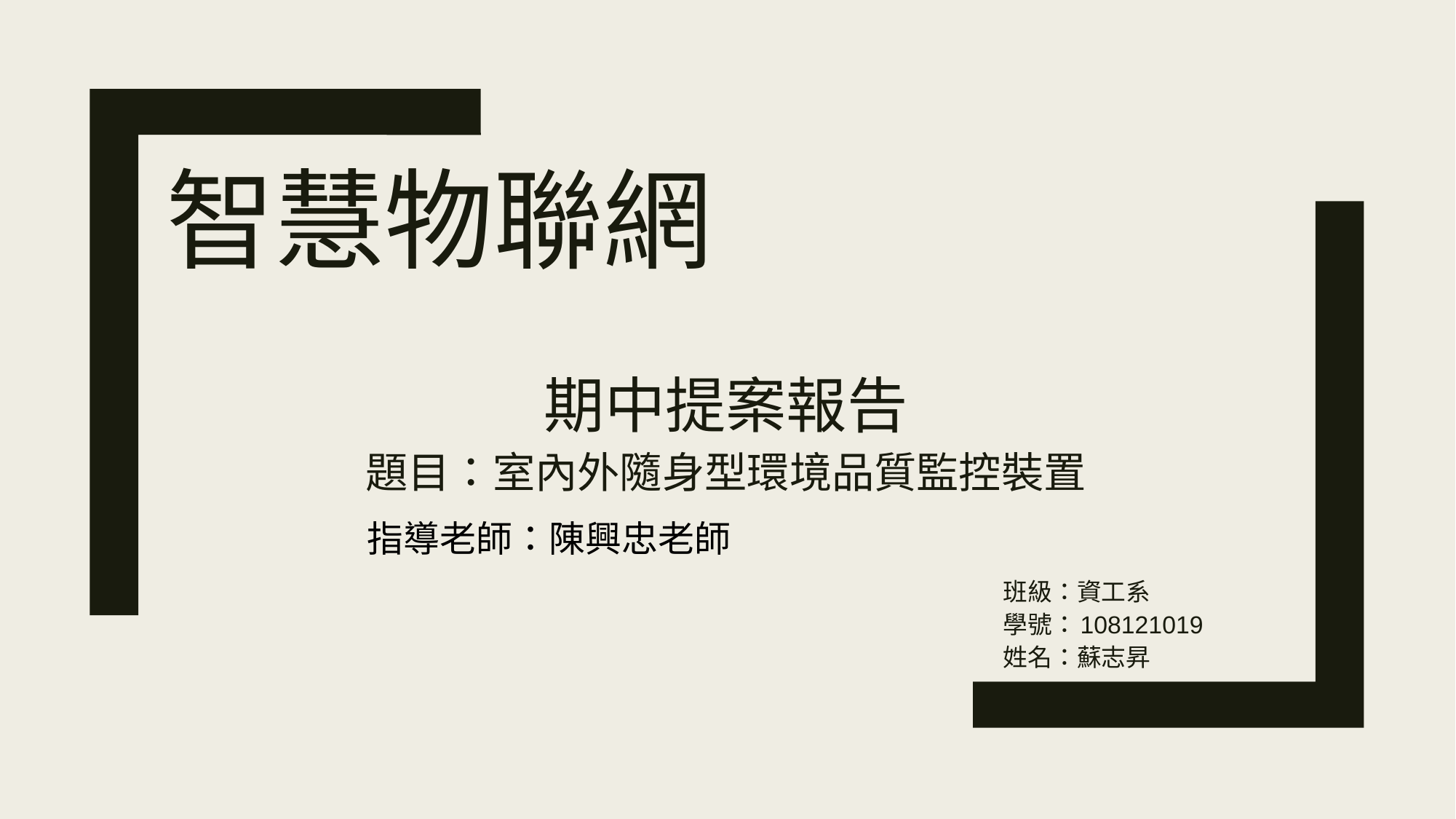

# 智慧物聯網

期中提案報告
題目：室內外隨身型環境品質監控裝置
指導老師：陳興忠老師
班級：資工系
學號：108121019
姓名：蘇志昇